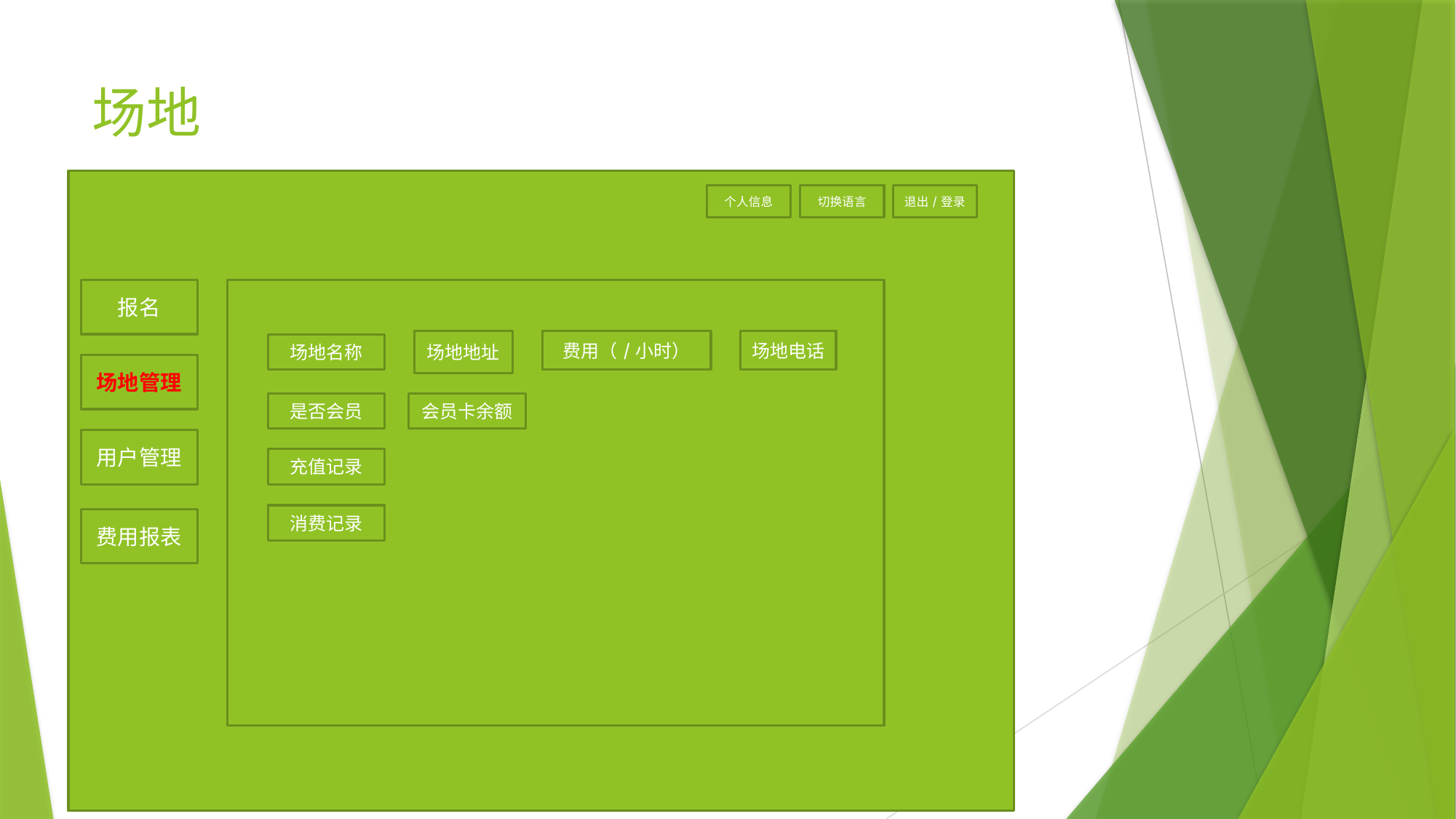

# 场地

个人信息
切换语言
退出/登录
报名

场地地址
费用（/小时）
场地电话
场地名称
场地管理
是否会员
会员卡余额
用户管理
充值记录
消费记录
费用报表